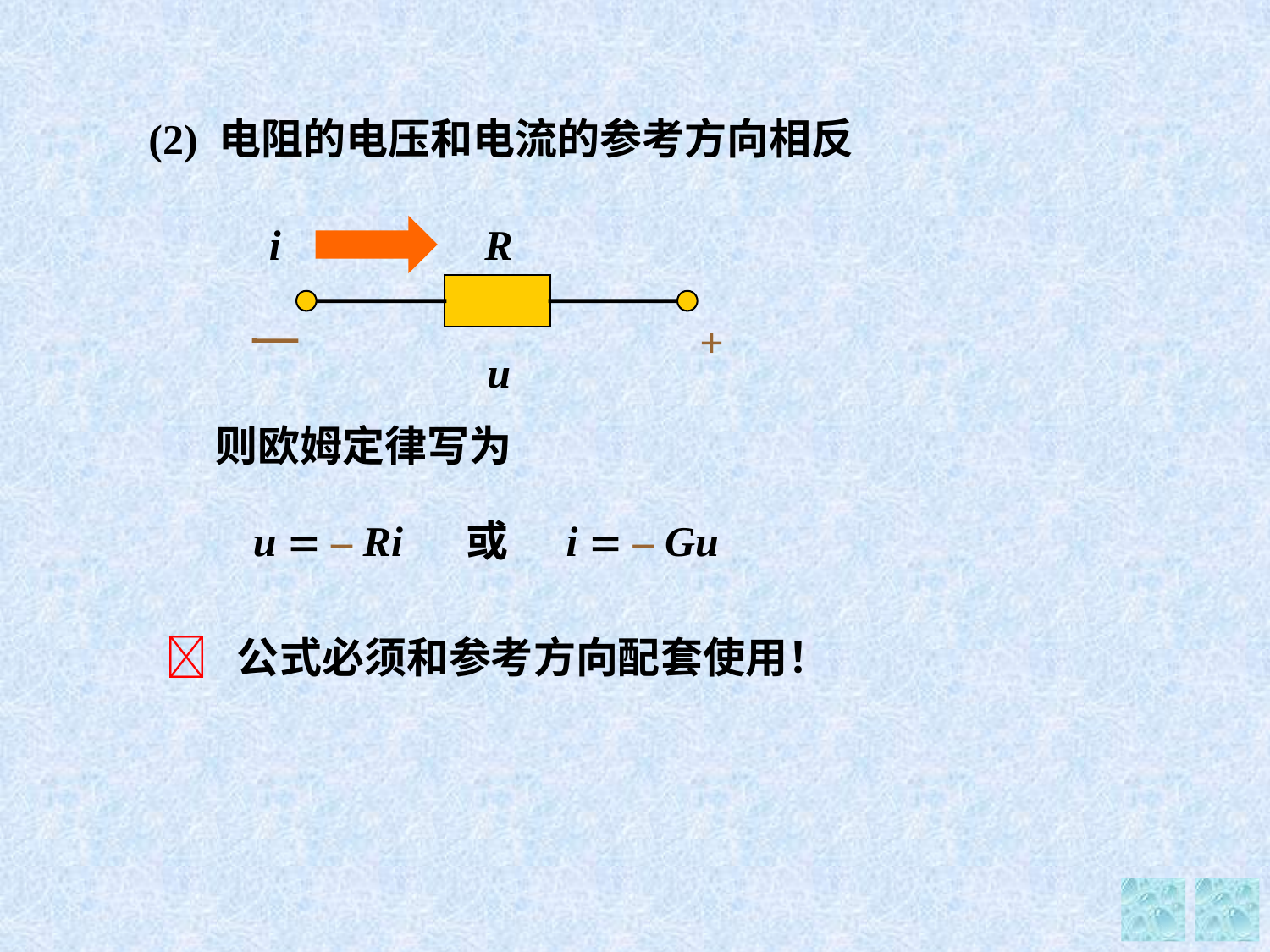

(2) 电阻的电压和电流的参考方向相反
i

R

+
u

则欧姆定律写为
u = – Ri     或     i = – Gu
♦  公式必须和参考方向配套使用！